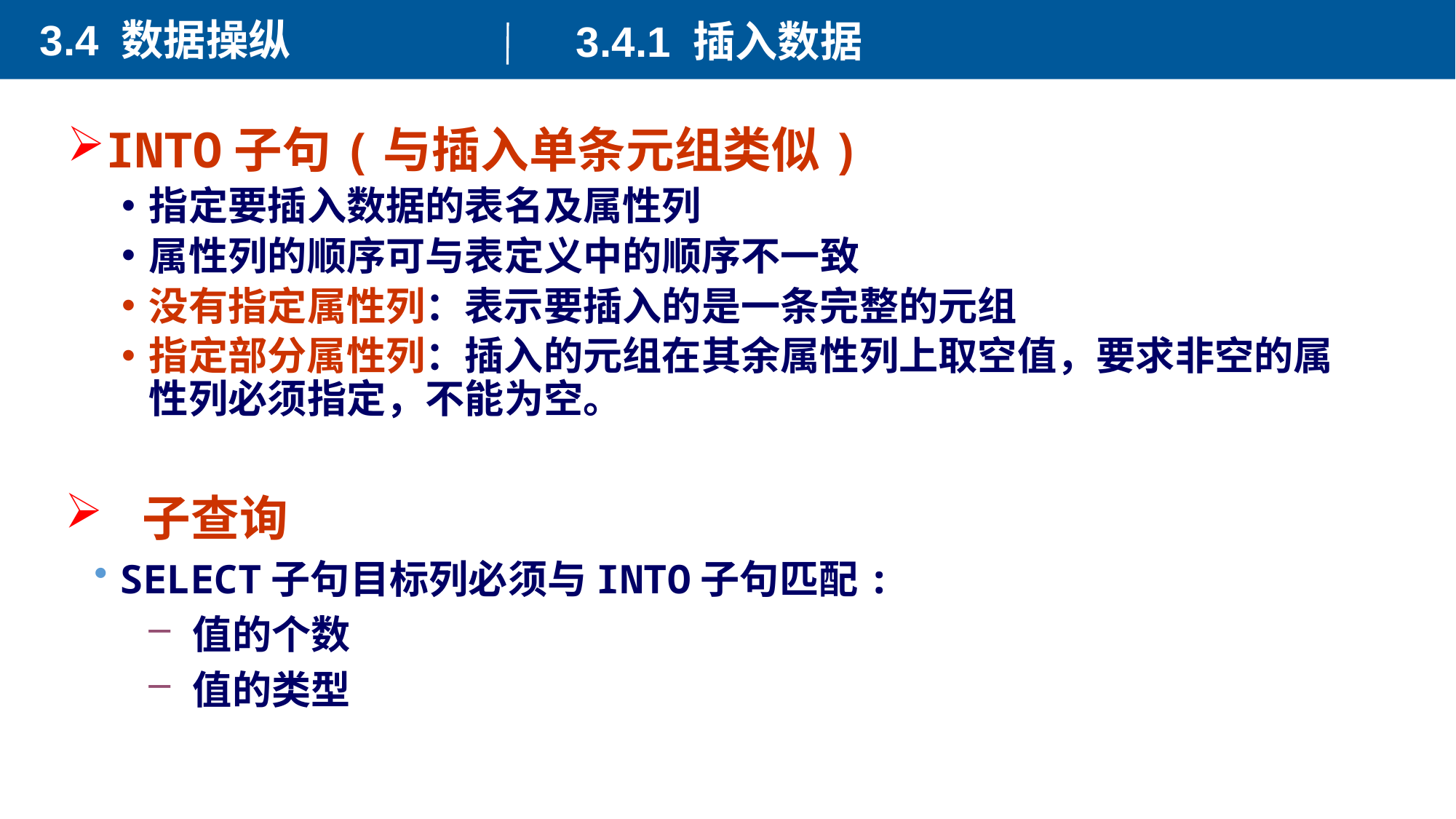

3.4 数据操纵
3.4.1 插入数据
INTO子句(与插入单条元组类似)
指定要插入数据的表名及属性列
属性列的顺序可与表定义中的顺序不一致
没有指定属性列：表示要插入的是一条完整的元组
指定部分属性列：插入的元组在其余属性列上取空值，要求非空的属性列必须指定，不能为空。
 子查询
SELECT子句目标列必须与INTO子句匹配:
 值的个数
 值的类型